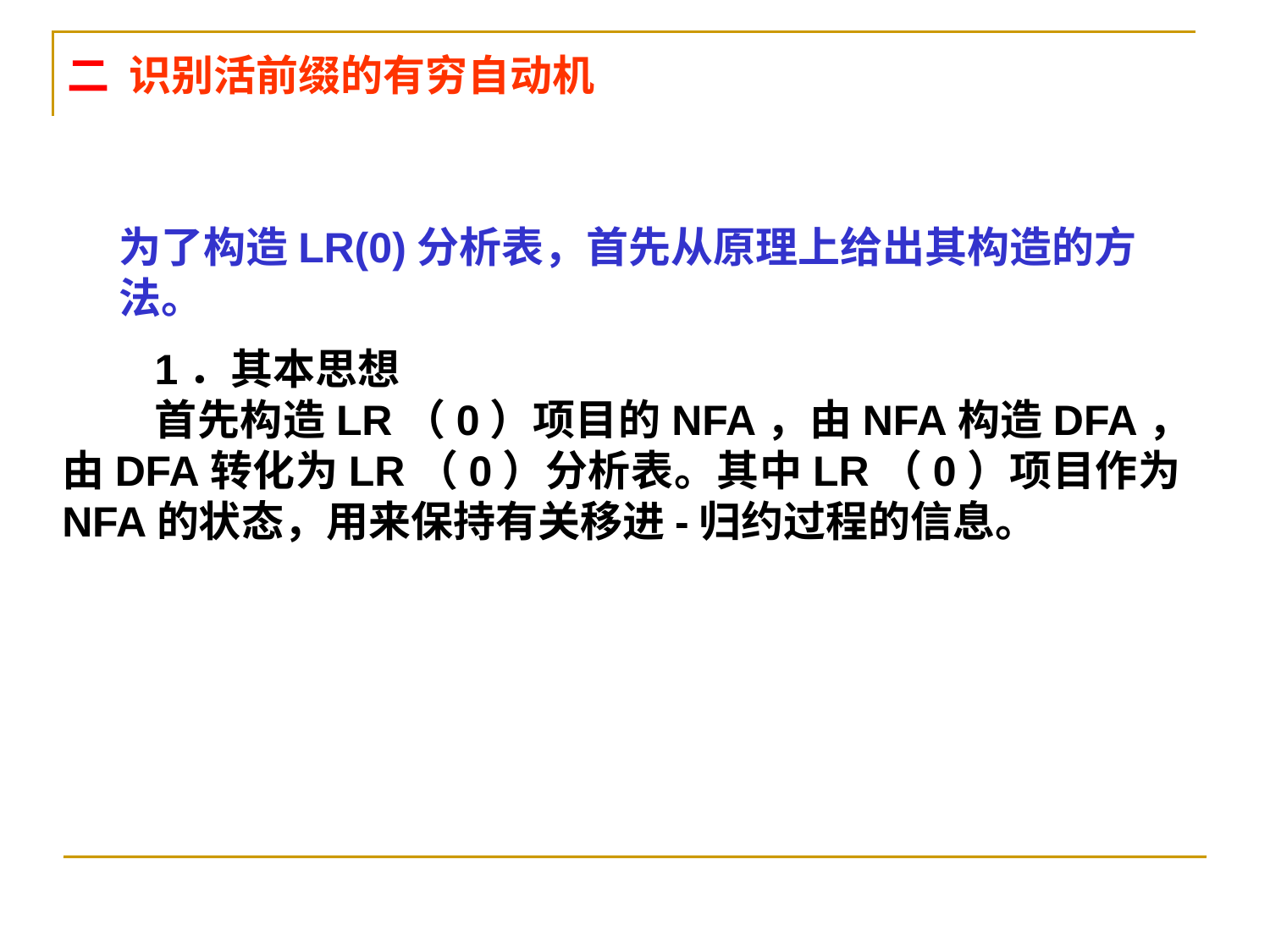

二  识别活前缀的有穷自动机
为了构造LR(0)分析表，首先从原理上给出其构造的方法。
1．其本思想
首先构造LR（0）项目的NFA，由NFA构造DFA，由DFA转化为LR（0）分析表。其中LR（0）项目作为NFA的状态，用来保持有关移进-归约过程的信息。

57